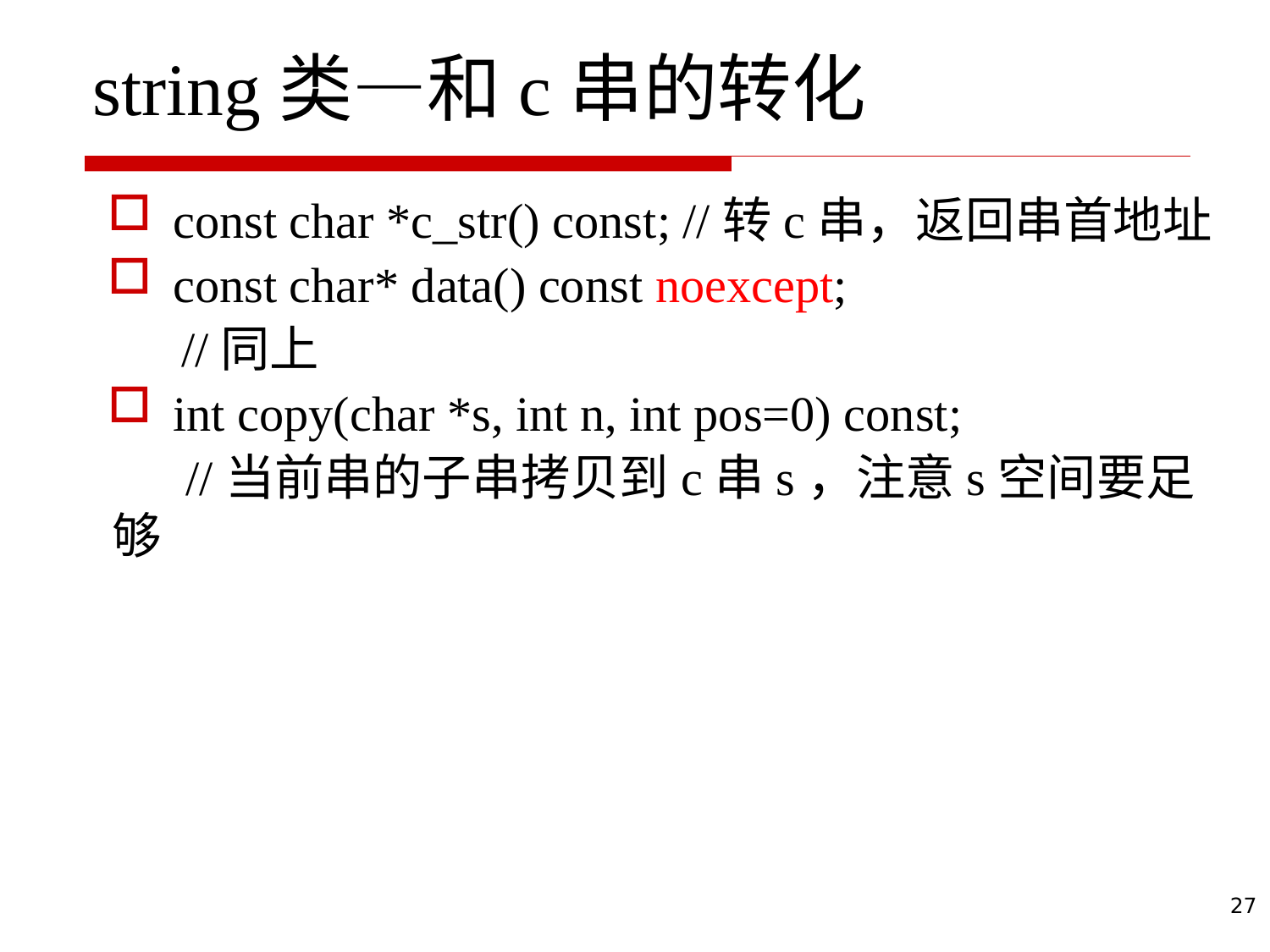

# string类—和c串的转化
const char *c_str() const; //转c串，返回串首地址
const char* data() const noexcept;
      //同上
int copy(char *s, int n, int pos=0) const;
      //当前串的子串拷贝到c串s，注意s空间要足够

27